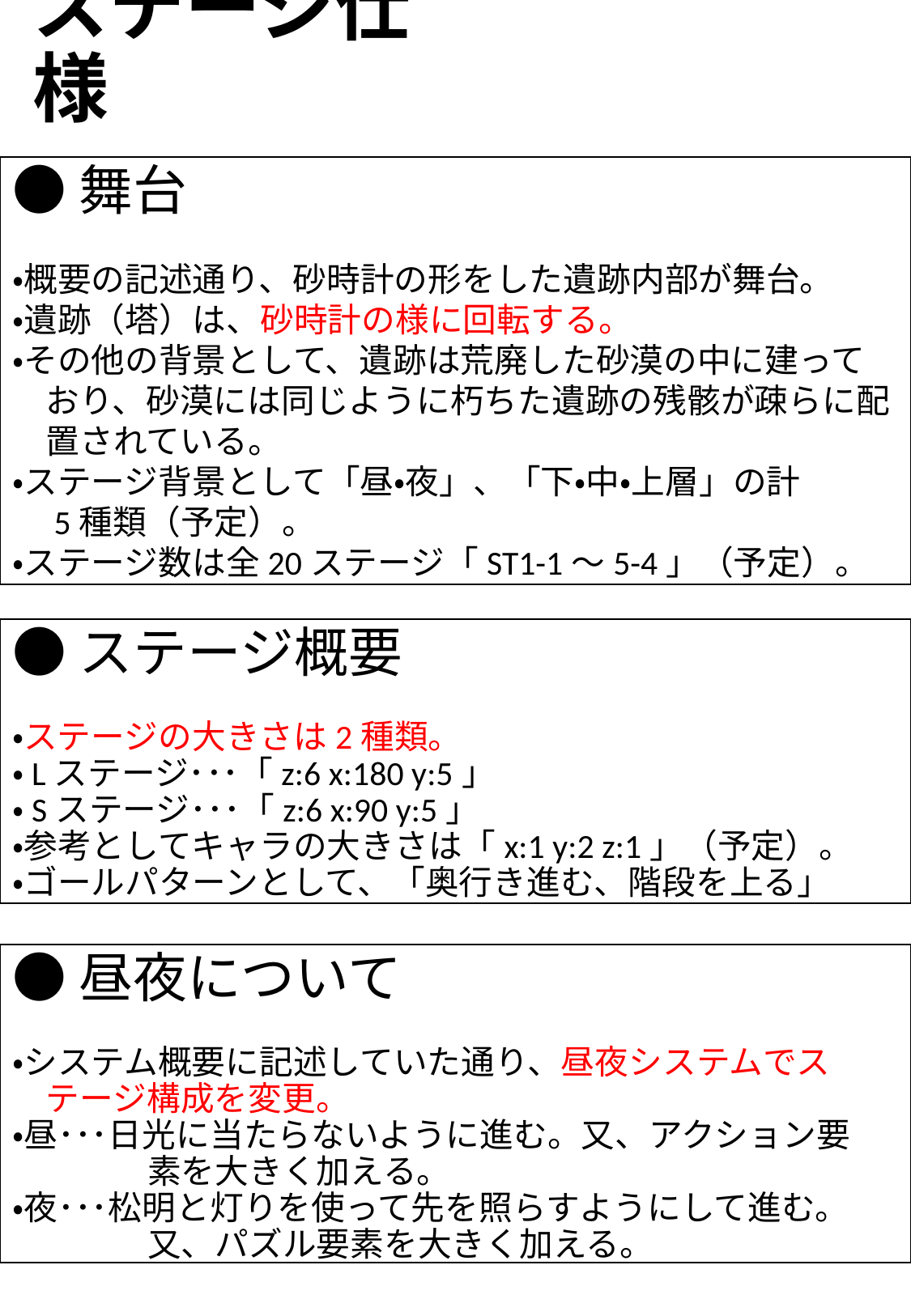

# ステージ仕様
●舞台

・概要の記述通り、砂時計の形をした遺跡内部が舞台。
・遺跡（塔）は、砂時計の様に回転する。
・その他の背景として、遺跡は荒廃した砂漠の中に建って
　おり、砂漠には同じように朽ちた遺跡の残骸が疎らに配
　置されている。
・ステージ背景として「昼・夜」、「下・中・上層」の計
　5種類（予定）。
・ステージ数は全20ステージ「ST1-1～5-4」（予定）。
●ステージ概要

・ステージの大きさは2種類。
・Lステージ･･･「z:6 x:180 y:5」
・Sステージ･･･「z:6 x:90 y:5」
・参考としてキャラの大きさは「x:1 y:2 z:1」（予定）。
・ゴールパターンとして、「奥行き進む、階段を上る」
●昼夜について

・システム概要に記述していた通り、昼夜システムでス
　テージ構成を変更。
・昼･･･日光に当たらないように進む。又、アクション要
　　　　素を大きく加える。
・夜･･･松明と灯りを使って先を照らすようにして進む。
　　　　又、パズル要素を大きく加える。